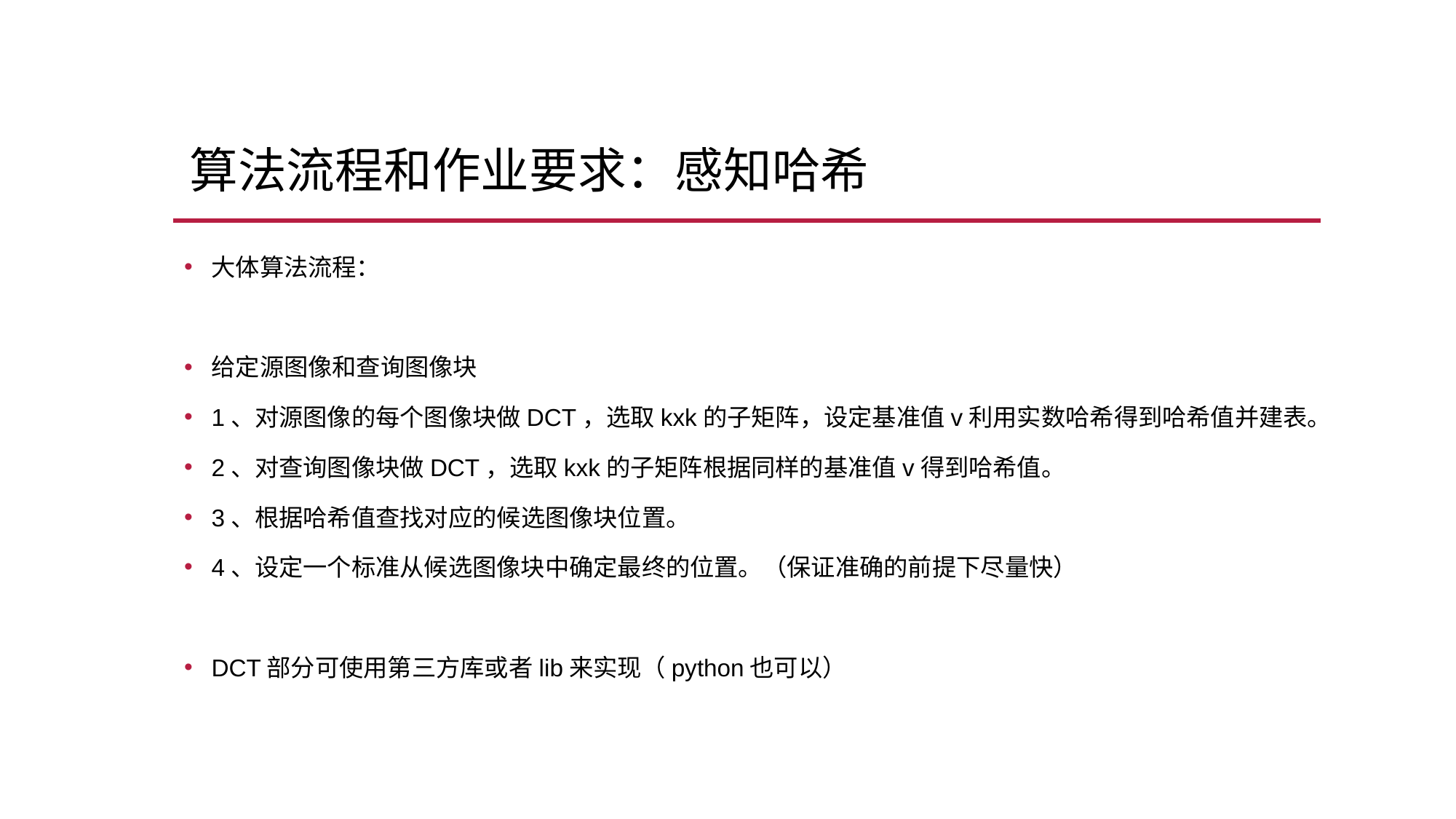

# 算法流程和作业要求：感知哈希
大体算法流程：

给定源图像和查询图像块
1、对源图像的每个图像块做DCT，选取kxk的子矩阵，设定基准值v利用实数哈希得到哈希值并建表。
2、对查询图像块做DCT，选取kxk的子矩阵根据同样的基准值v得到哈希值。
3、根据哈希值查找对应的候选图像块位置。
4、设定一个标准从候选图像块中确定最终的位置。（保证准确的前提下尽量快）

DCT部分可使用第三方库或者lib来实现（python也可以）